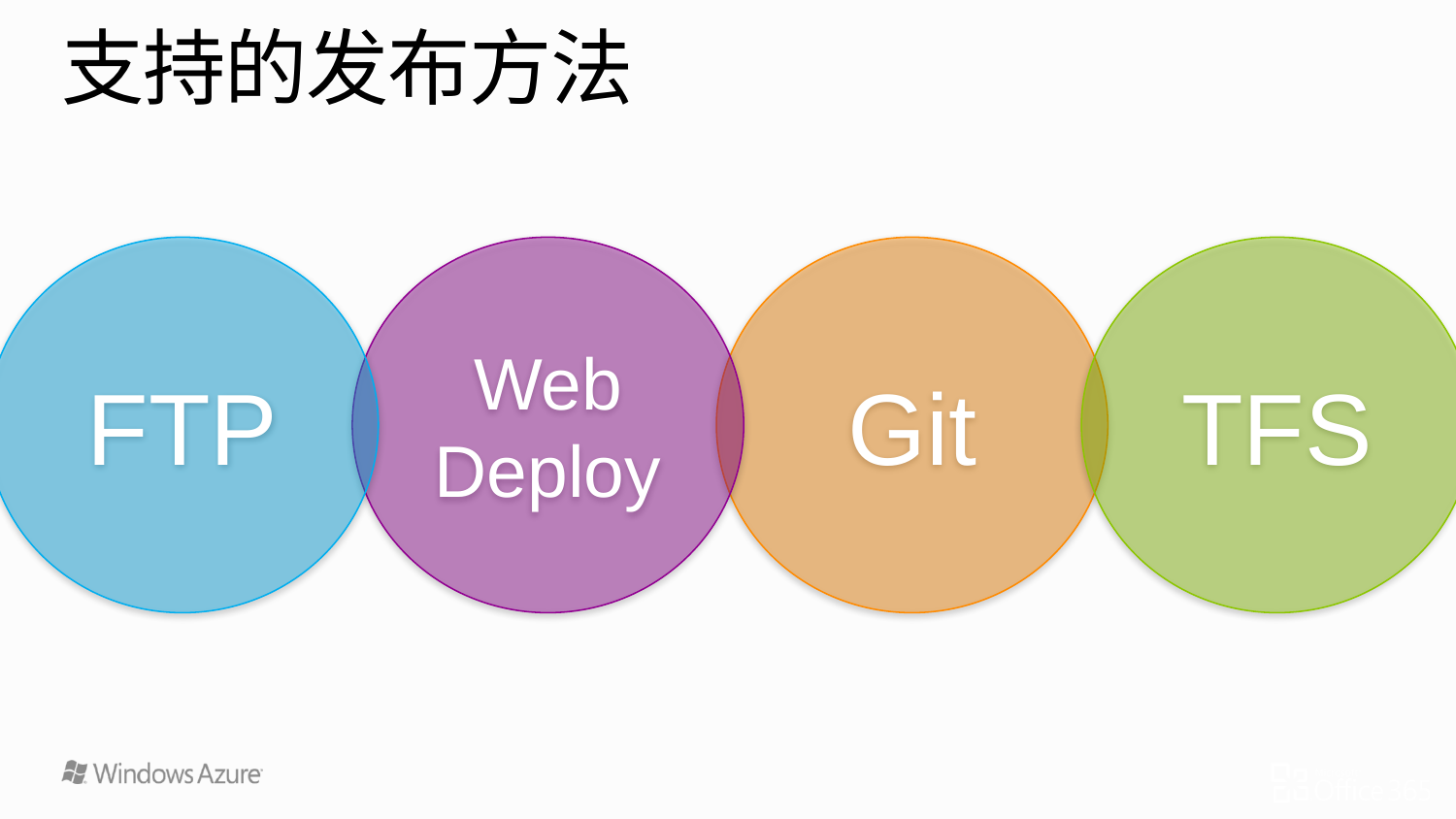

# 支持的发布方法
FTP
Web Deploy
Git
TFS